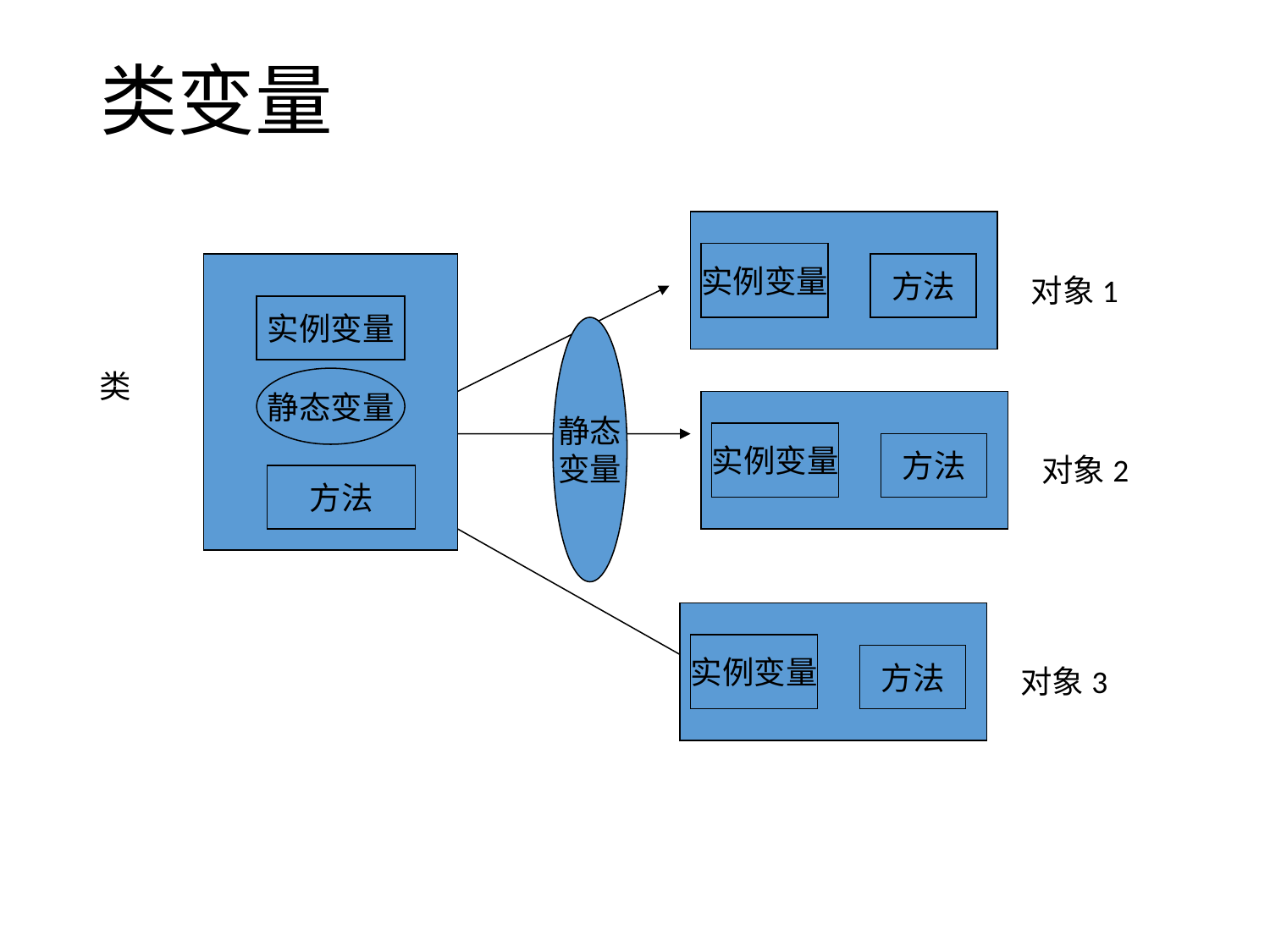

# 类变量

实例变量

方法
对象1

实例变量
静态
变量
类
静态变量

实例变量

方法
对象2
方法

实例变量
方法
对象3